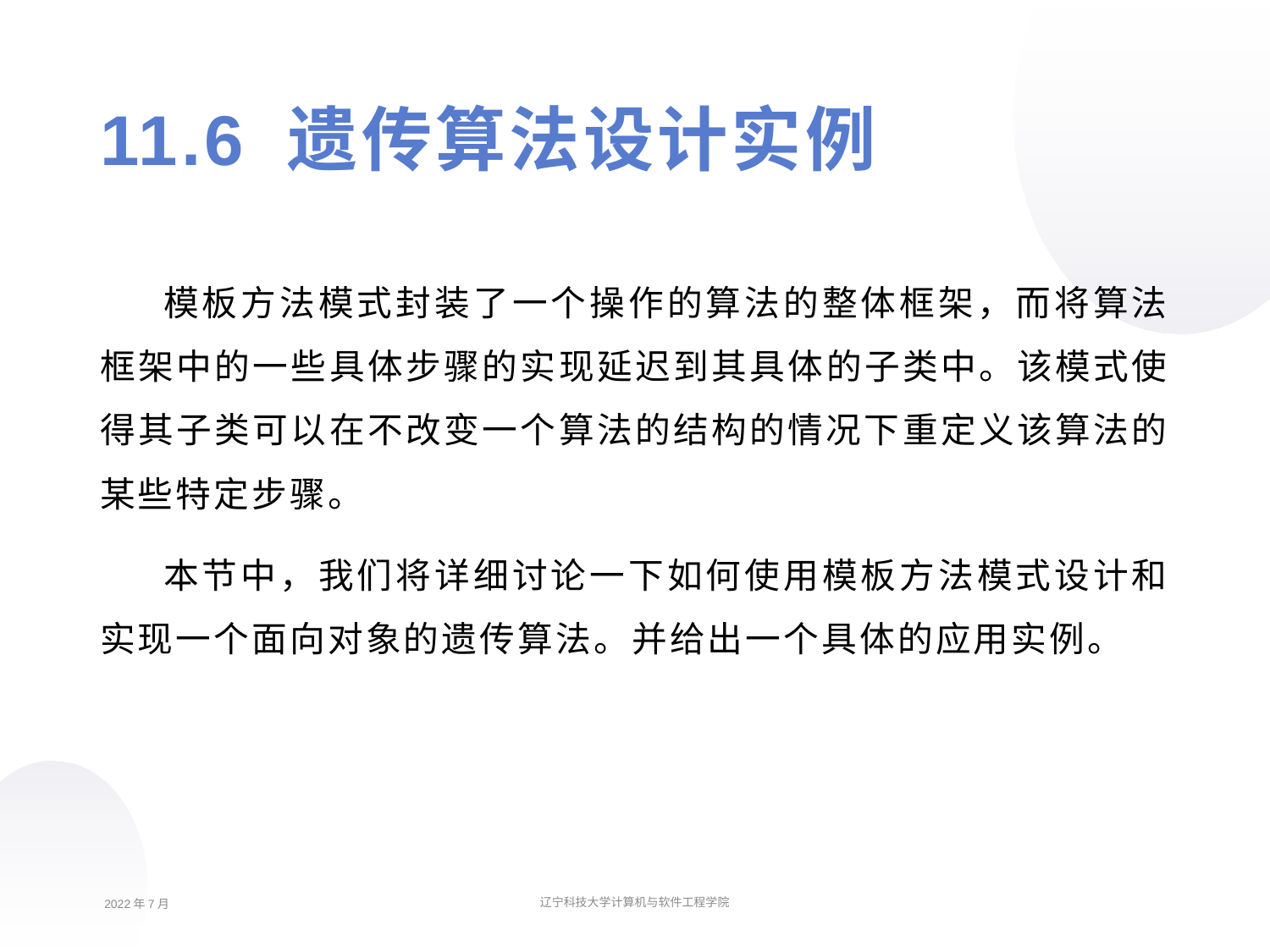

11.6 遗传算法设计实例
模板方法模式封装了一个操作的算法的整体框架，而将算法框架中的一些具体步骤的实现延迟到其具体的子类中。该模式使得其子类可以在不改变一个算法的结构的情况下重定义该算法的某些特定步骤。
本节中，我们将详细讨论一下如何使用模板方法模式设计和实现一个面向对象的遗传算法。并给出一个具体的应用实例。

2022年7月
辽宁科技大学计算机与软件工程学院
163